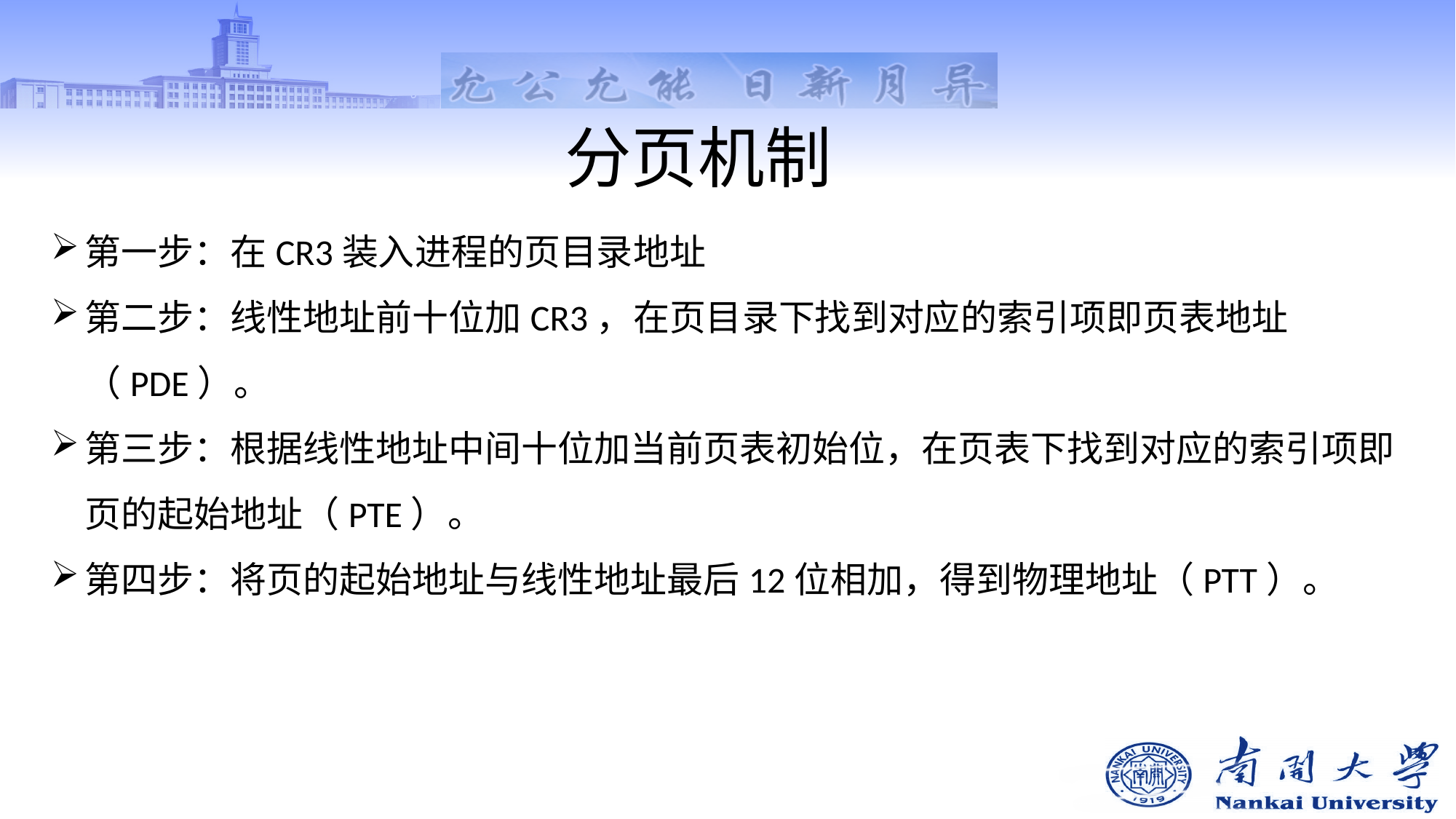

分页机制
第一步：在CR3装入进程的页目录地址
第二步：线性地址前十位加CR3，在页目录下找到对应的索引项即页表地址（PDE）。
第三步：根据线性地址中间十位加当前页表初始位，在页表下找到对应的索引项即页的起始地址（PTE）。
第四步：将页的起始地址与线性地址最后12位相加，得到物理地址（PTT）。